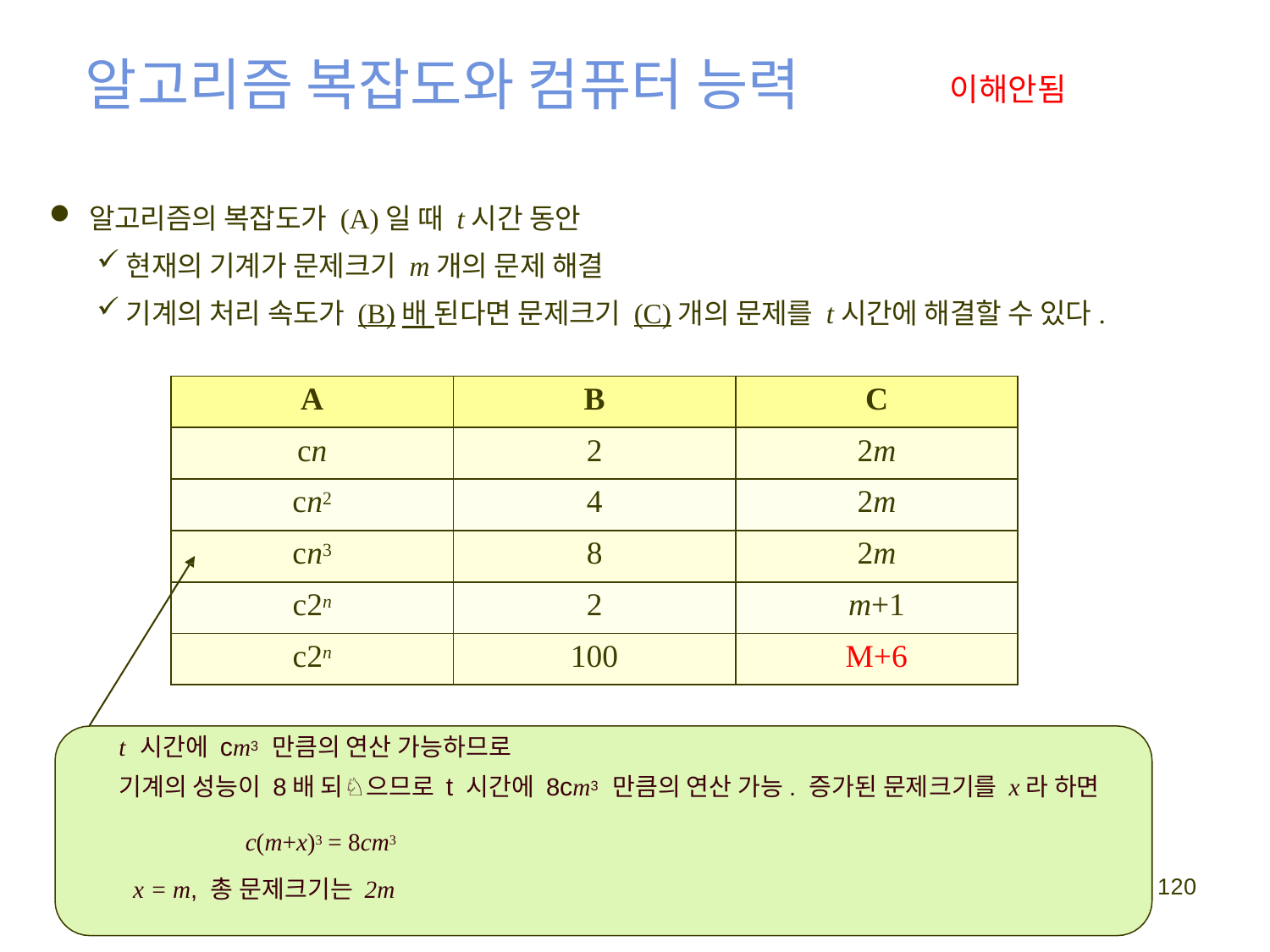

# 알고리즘 복잡도와 컴퓨터 능력
이해안됨
알고리즘의 복잡도가 (A)일 때 t시간 동안
현재의 기계가 문제크기 m개의 문제 해결
기계의 처리 속도가 (B)배 된다면 문제크기 (C)개의 문제를 t시간에 해결할 수 있다.
| A | B | C |
| --- | --- | --- |
| cn | 2 | 2m |
| cn2 | 4 | 2m |
| cn3 | 8 | 2m |
| c2n | 2 | m+1 |
| c2n | 100 | M+6 |

t 시간에 cm3 만큼의 연산 가능하므로
기계의 성능이 8배 되♘으므로 t 시간에 8cm3 만큼의 연산 가능. 증가된 문제크기를 x라 하면
c(m+x)3 = 8cm3
x = m, 총 문제크기는 2m

120